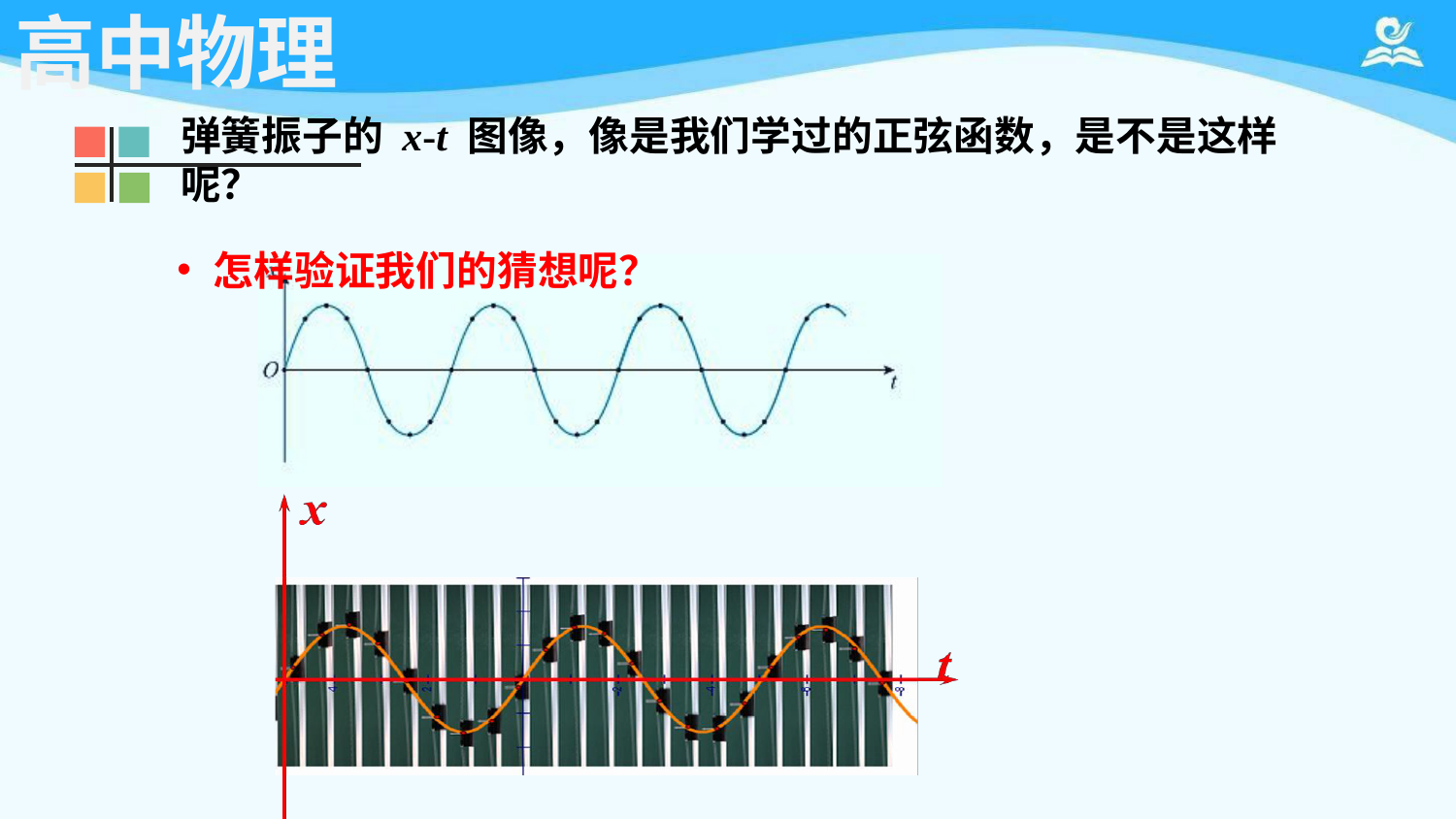

# 高中物理
弹簧振子的 x-t 图像，像是我们学过的正弦函数，是不是这样呢？
怎样验证我们的猜想呢？